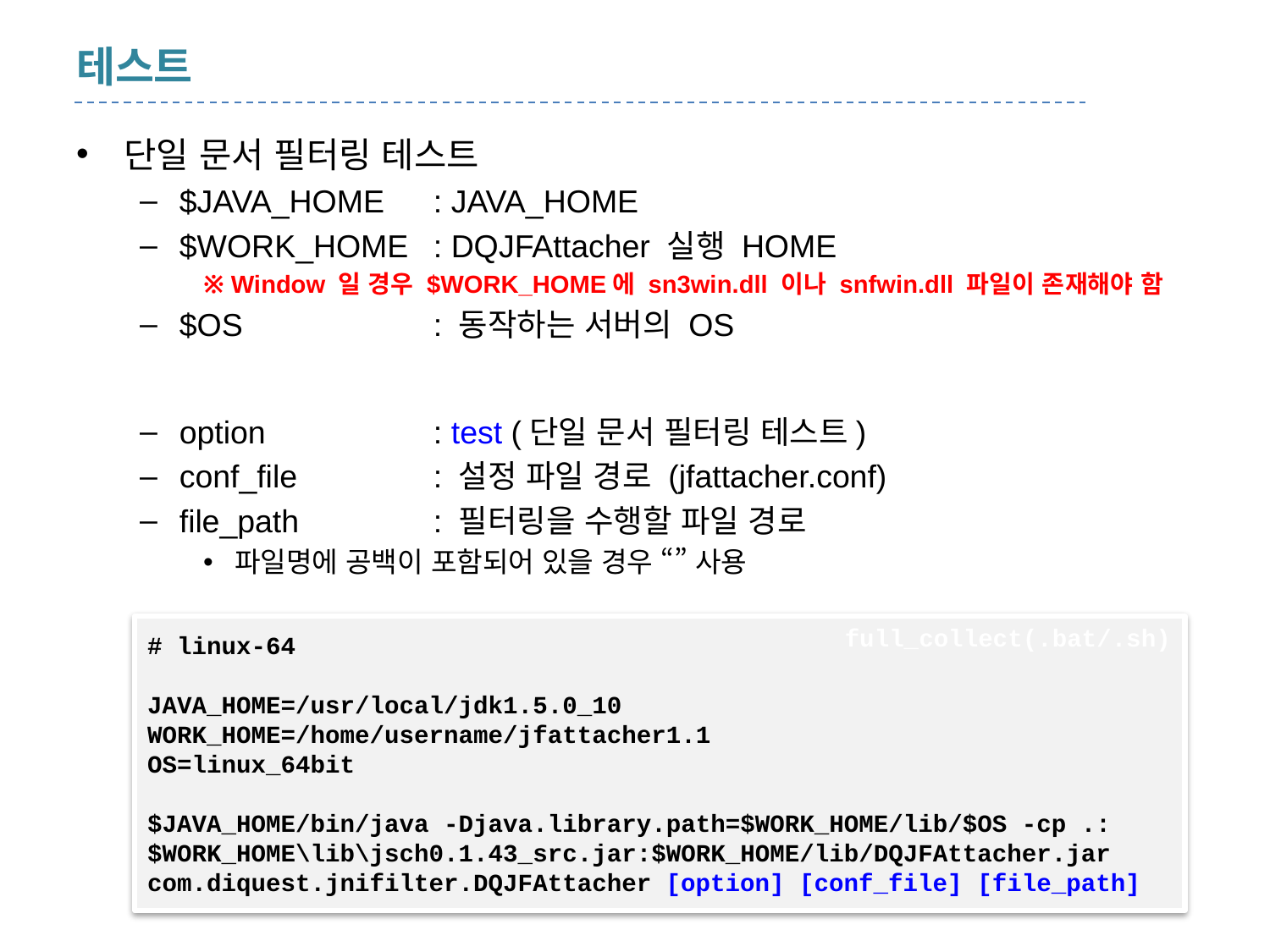

# 테스트
단일 문서 필터링 테스트
$JAVA_HOME	: JAVA_HOME
$WORK_HOME	: DQJFAttacher 실행 HOME
※ Window 일 경우 $WORK_HOME에 sn3win.dll 이나 snfwin.dll 파일이 존재해야 함
$OS		: 동작하는 서버의 OS

option		: test (단일 문서 필터링 테스트)
conf_file		: 설정 파일 경로 (jfattacher.conf)
file_path		: 필터링을 수행할 파일 경로
파일명에 공백이 포함되어 있을 경우 “” 사용
# linux-64

JAVA_HOME=/usr/local/jdk1.5.0_10
WORK_HOME=/home/username/jfattacher1.1
OS=linux_64bit

$JAVA_HOME/bin/java -Djava.library.path=$WORK_HOME/lib/$OS -cp .:$WORK_HOME\lib\jsch0.1.43_src.jar:$WORK_HOME/lib/DQJFAttacher.jar com.diquest.jnifilter.DQJFAttacher [option] [conf_file] [file_path]
full_collect(.bat/.sh)